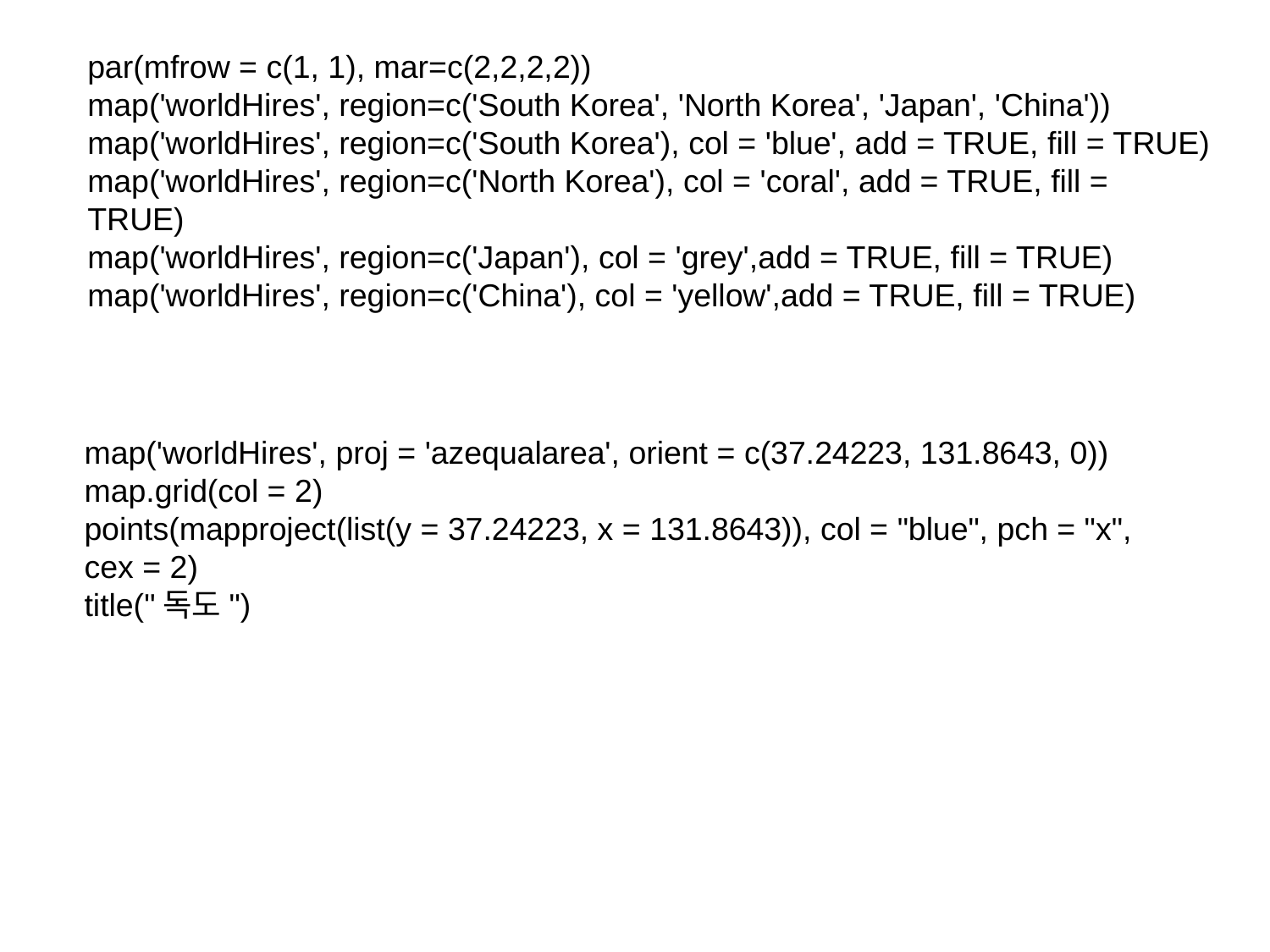

par(mfrow = c(1, 1), mar=c(2,2,2,2))
map('worldHires', region=c('South Korea', 'North Korea', 'Japan', 'China'))
map('worldHires', region=c('South Korea'), col = 'blue', add = TRUE, fill = TRUE)
map('worldHires', region=c('North Korea'), col = 'coral', add = TRUE, fill = TRUE)
map('worldHires', region=c('Japan'), col = 'grey',add = TRUE, fill = TRUE)
map('worldHires', region=c('China'), col = 'yellow',add = TRUE, fill = TRUE)
map('worldHires', proj = 'azequalarea', orient = c(37.24223, 131.8643, 0))
map.grid(col = 2)
points(mapproject(list(y = 37.24223, x = 131.8643)), col = "blue", pch = "x", cex = 2)
title("독도")